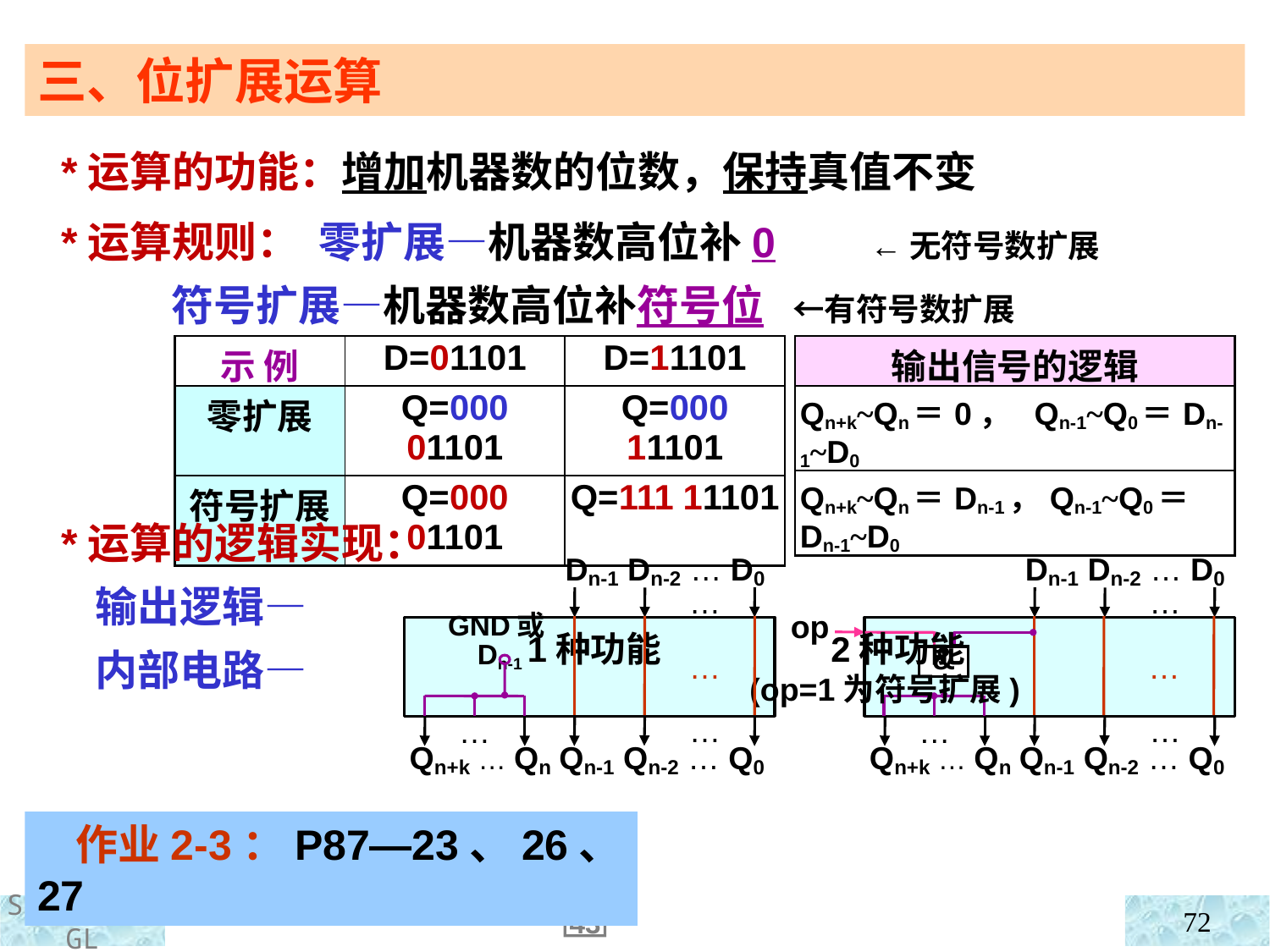

三、位扩展运算
  *运算的功能：增加机器数的位数，保持真值不变
  *运算规则：  零扩展—机器数高位补0        ←无符号数扩展
             符号扩展—机器数高位补符号位   ←有符号数扩展
| 示 例 | D=01101 | D=11101 |
| --- | --- | --- |
| 零扩展 | Q=000 01101 | Q=000 11101 |
| 符号扩展 | Q=000 01101 | Q=111 11101 |
| 输出信号的逻辑 |
| --- |
| Qn+k~Qn＝0， Qn-1~Q0＝Dn-1~D0 |
| Qn+k~Qn＝Dn-1，Qn-1~Q0＝Dn-1~D0 |
  *运算的逻辑实现：
     输出逻辑—
     内部电路—
Dn-1 Dn-2 … D0
…

…
…
Qn+k … Qn Qn-1 Qn-2 … Q0
Dn-1 Dn-2 … D0
…
op

…
…
Qn+k … Qn Qn-1 Qn-2 … Q0
GND或Dn-1
…

…
&
1种功能                    2种功能
                         (op=1为符号扩展)
   作业2-3：P87—23、26、27
43
72